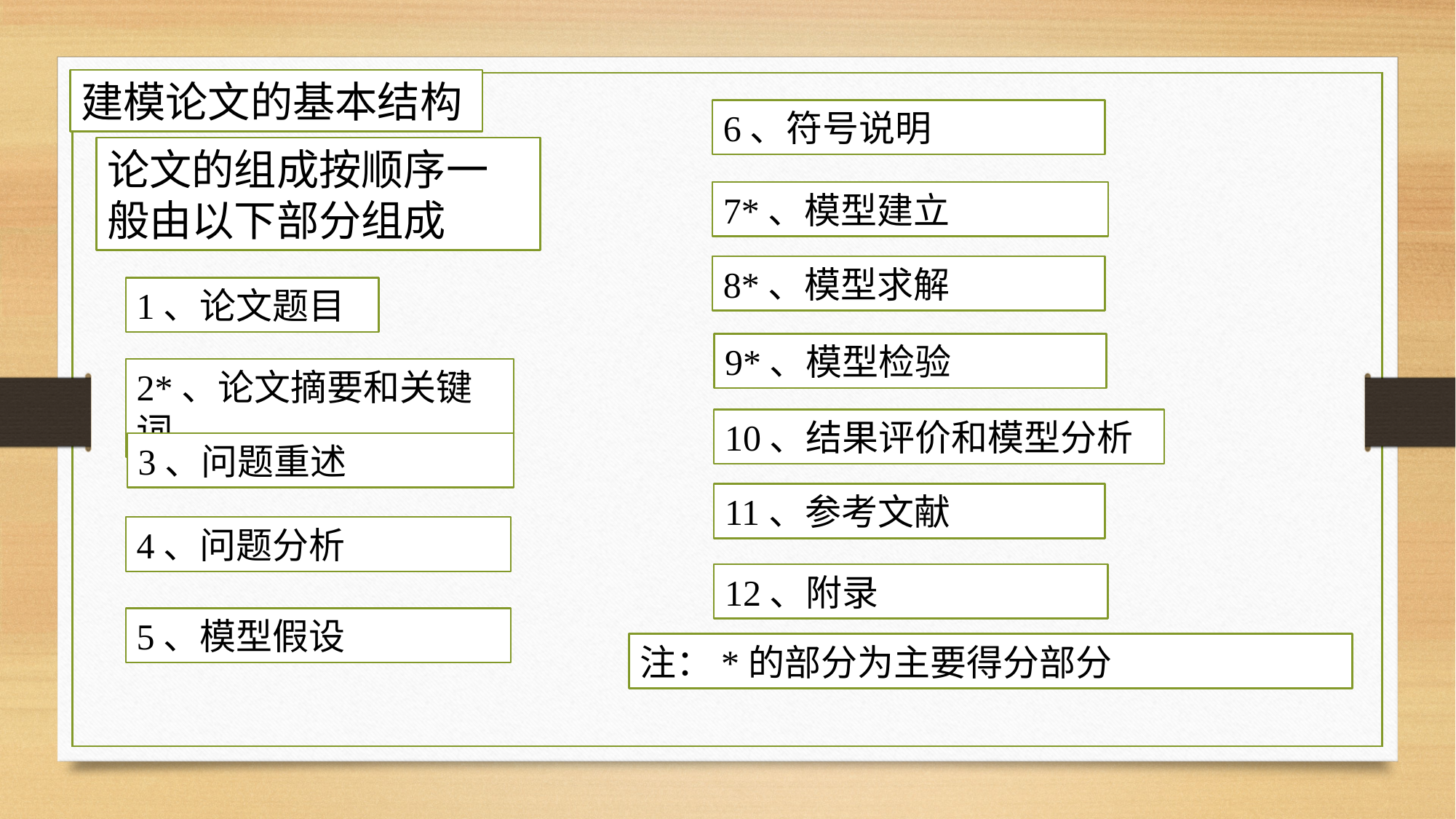

建模论文的基本结构
6、符号说明
论文的组成按顺序一般由以下部分组成
7*、模型建立
8*、模型求解
1、论文题目
9*、模型检验
2*、论文摘要和关键词
10、结果评价和模型分析
3、问题重述
11、参考文献
4、问题分析
12、附录
5、模型假设
注：*的部分为主要得分部分